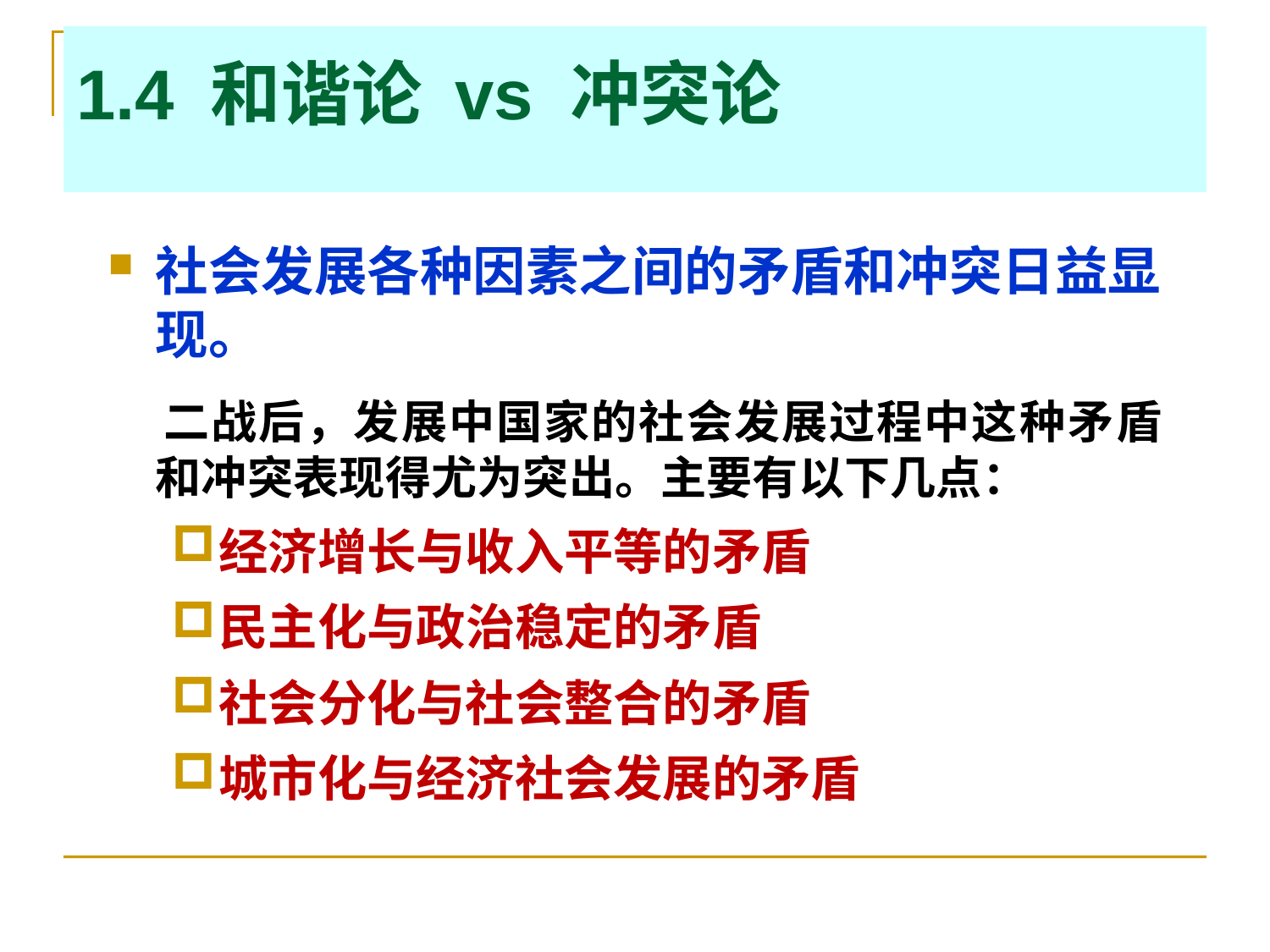

# 1.4 和谐论 vs 冲突论
社会发展各种因素之间的矛盾和冲突日益显现。
   二战后，发展中国家的社会发展过程中这种矛盾和冲突表现得尤为突出。主要有以下几点：
经济增长与收入平等的矛盾
民主化与政治稳定的矛盾
社会分化与社会整合的矛盾
城市化与经济社会发展的矛盾
12